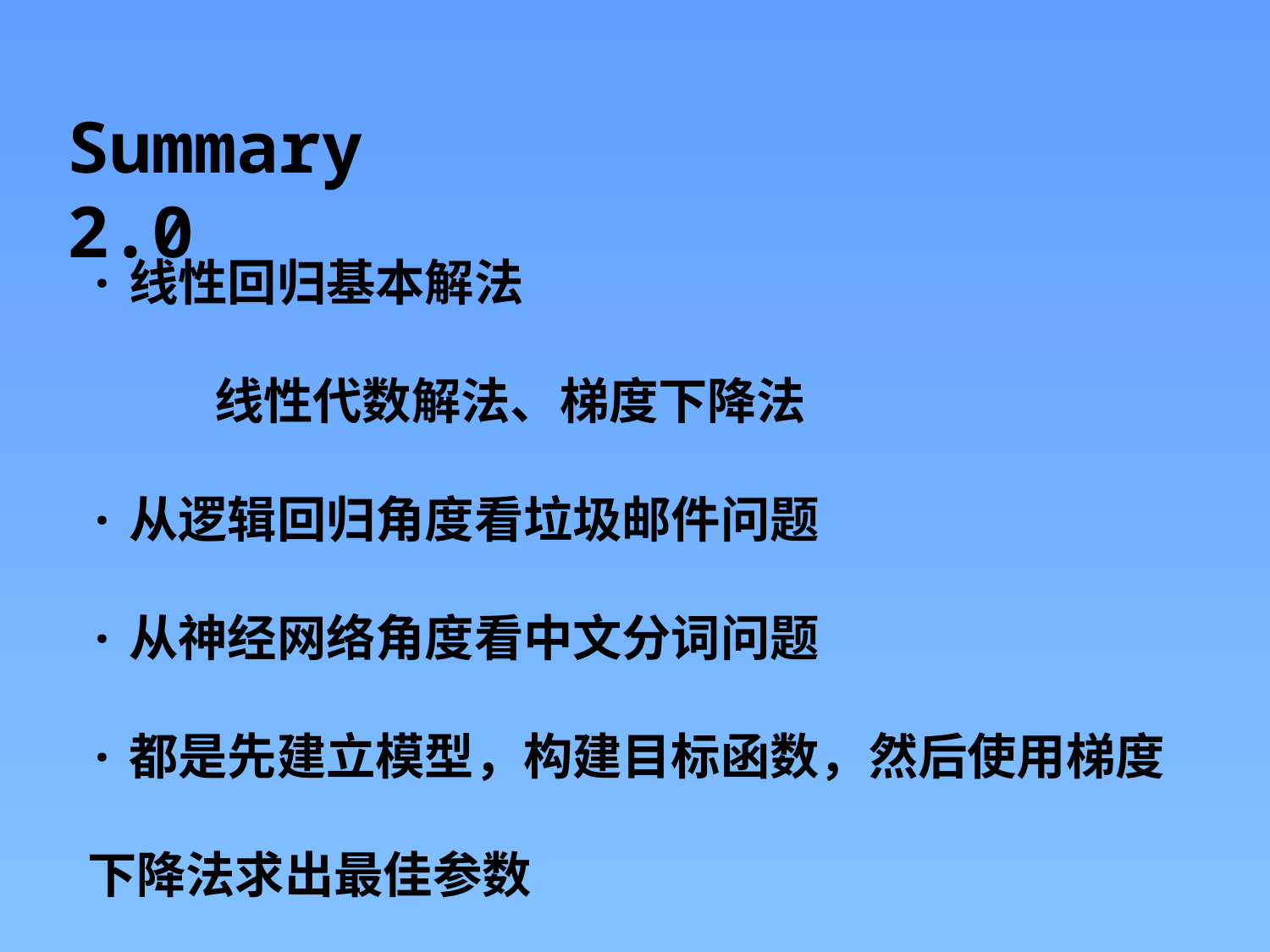

Summary 2.0
·线性回归基本解法
	线性代数解法、梯度下降法
·从逻辑回归角度看垃圾邮件问题
·从神经网络角度看中文分词问题
·都是先建立模型，构建目标函数，然后使用梯度下降法求出最佳参数